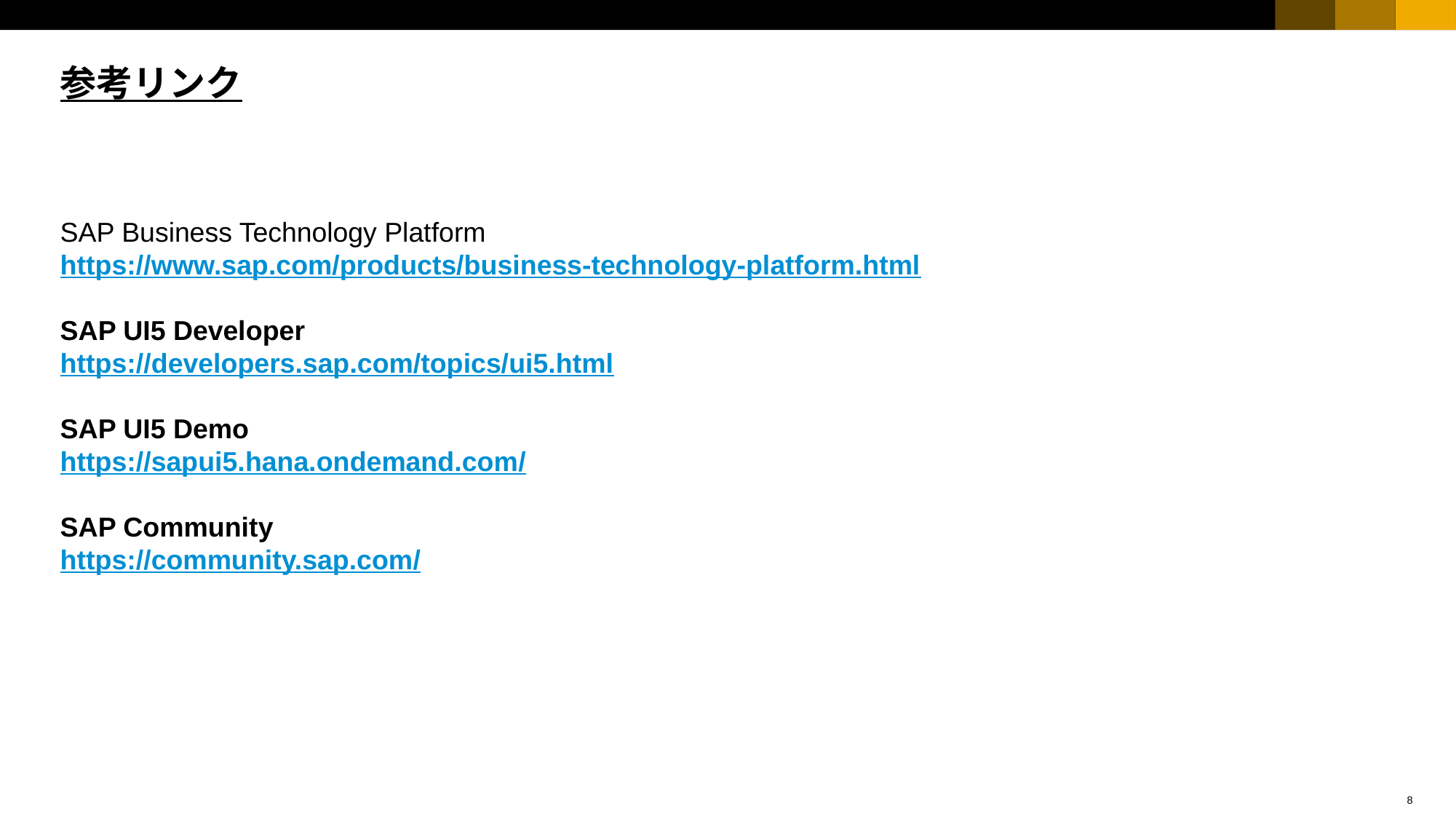

参考リンク
SAP Business Technology Platform
https://www.sap.com/products/business-technology-platform.html

SAP UI5 Developer
https://developers.sap.com/topics/ui5.html

SAP UI5 Demo
https://sapui5.hana.ondemand.com/

SAP Community
https://community.sap.com/